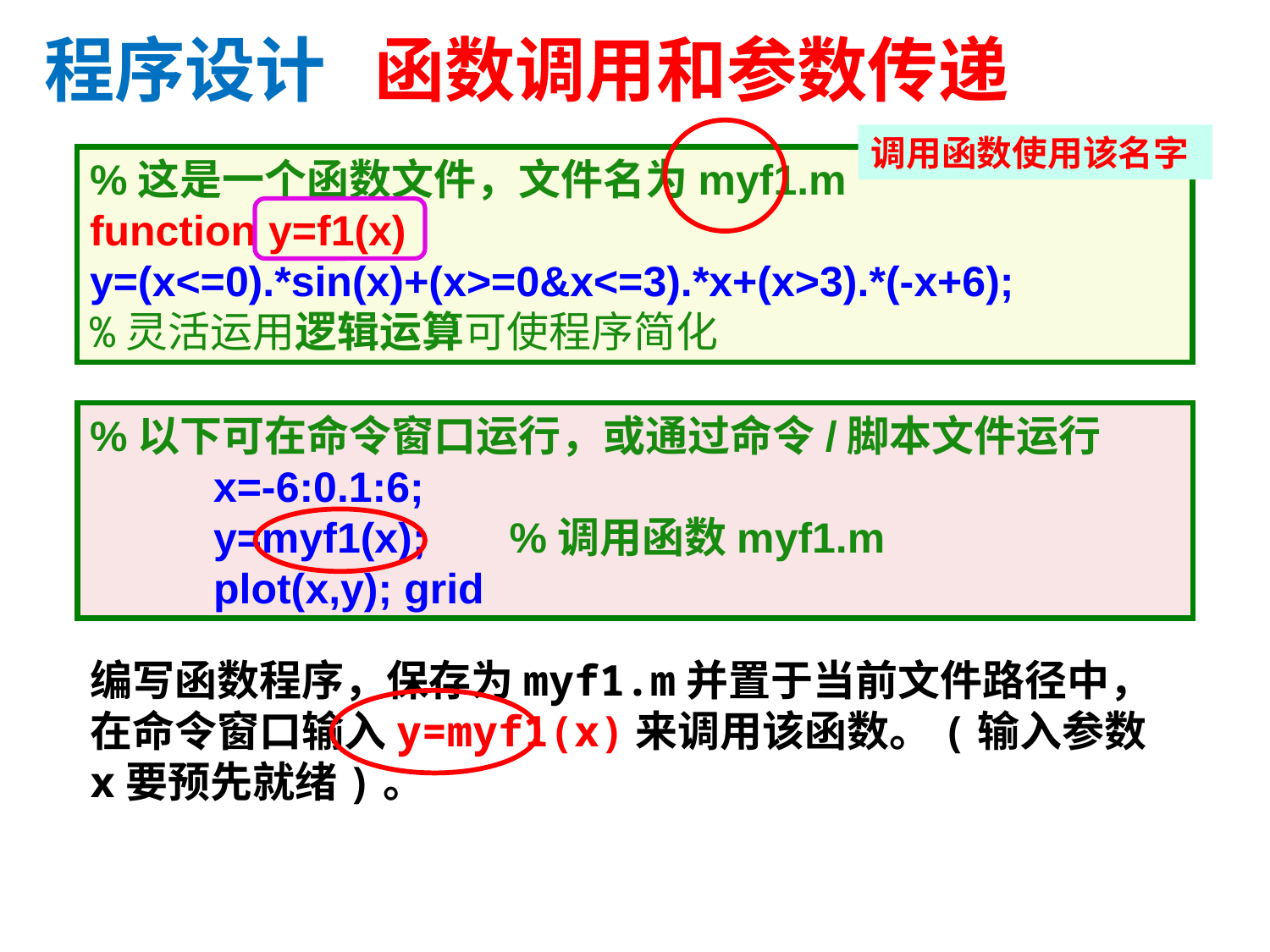

程序设计   函数调用和参数传递

调用函数使用该名字
%这是一个函数文件，文件名为myf1.m
function y=f1(x)
y=(x<=0).*sin(x)+(x>=0&x<=3).*x+(x>3).*(-x+6);
%灵活运用逻辑运算可使程序简化

%以下可在命令窗口运行，或通过命令/脚本文件运行
x=-6:0.1:6;
y=myf1(x);       %调用函数myf1.m
plot(x,y); grid

编写函数程序，保存为myf1.m并置于当前文件路径中，在命令窗口输入y=myf1(x)来调用该函数。(输入参数x要预先就绪)。